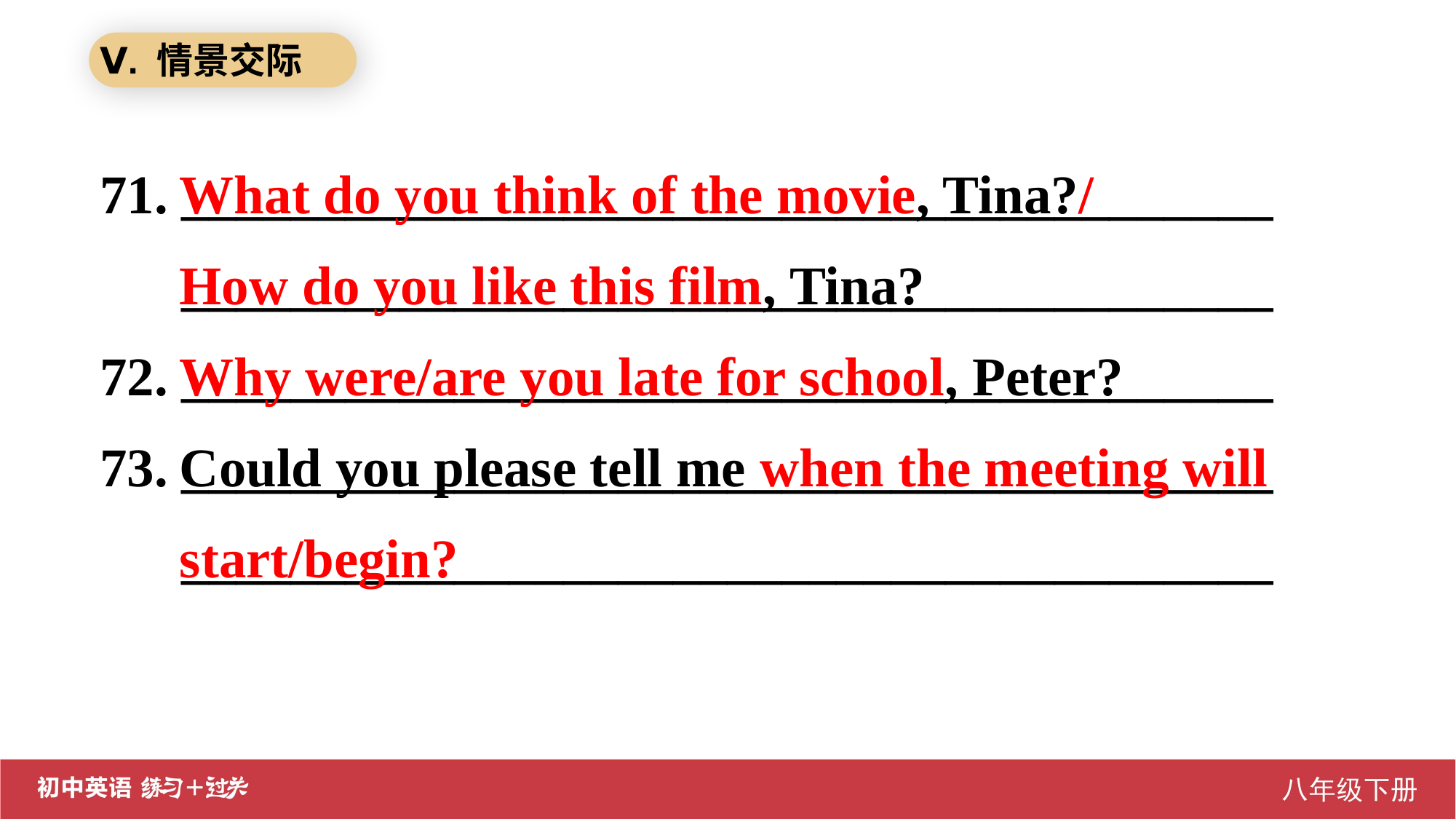

Ⅴ. 情景交际
71. ________________________________________
      ________________________________________
72. ________________________________________
73. ________________________________________
      ________________________________________
What do you think of the movie, Tina?/
How do you like this film, Tina?
Why were/are you late for school, Peter?
Could you please tell me when the meeting will start/begin?